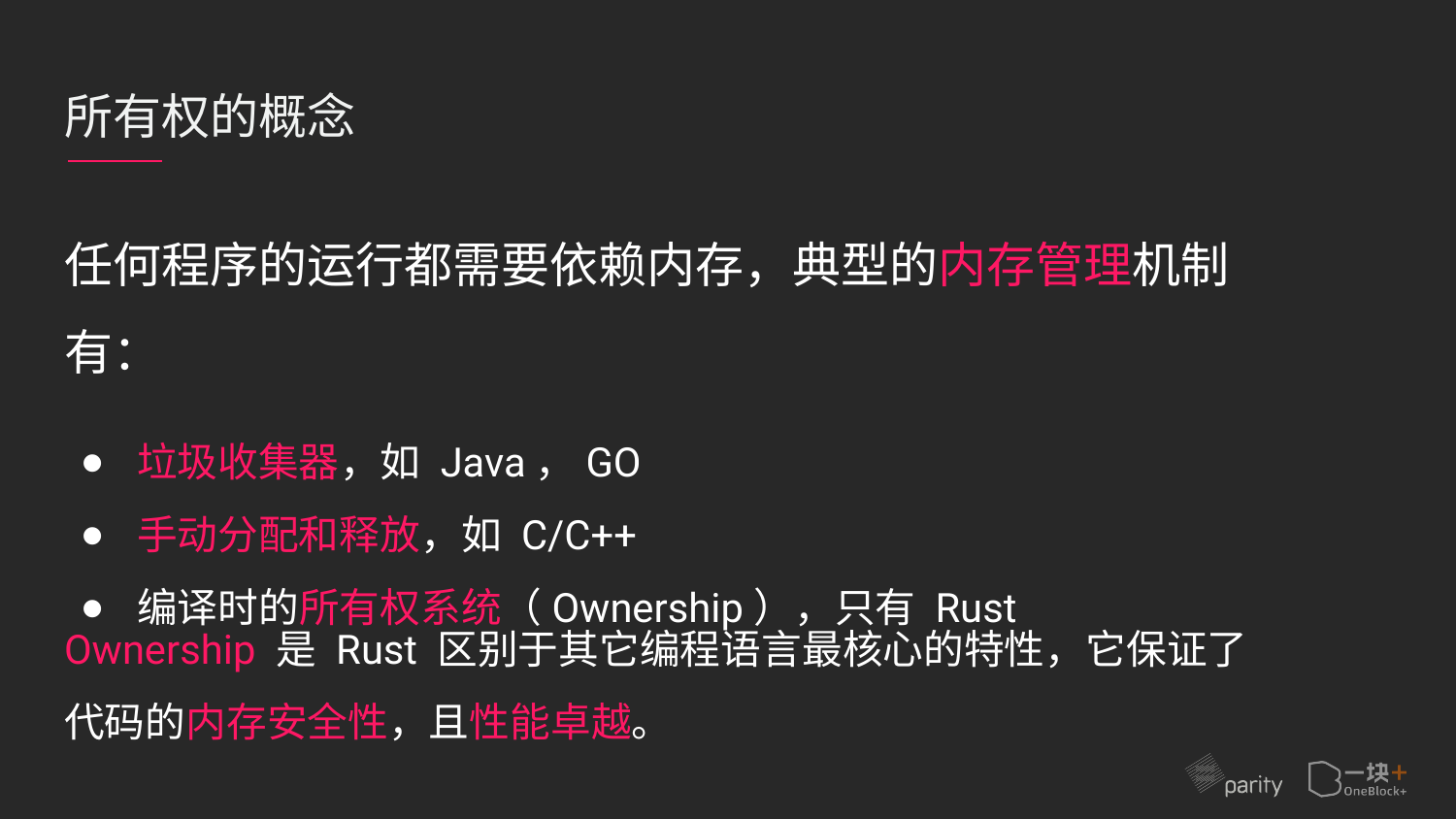

# 所有权的概念
任何程序的运行都需要依赖内存，典型的内存管理机制有：
垃圾收集器，如 Java，GO
手动分配和释放，如 C/C++
编译时的所有权系统（Ownership），只有 Rust

Ownership 是 Rust 区别于其它编程语言最核心的特性，它保证了代码的内存安全性，且性能卓越。